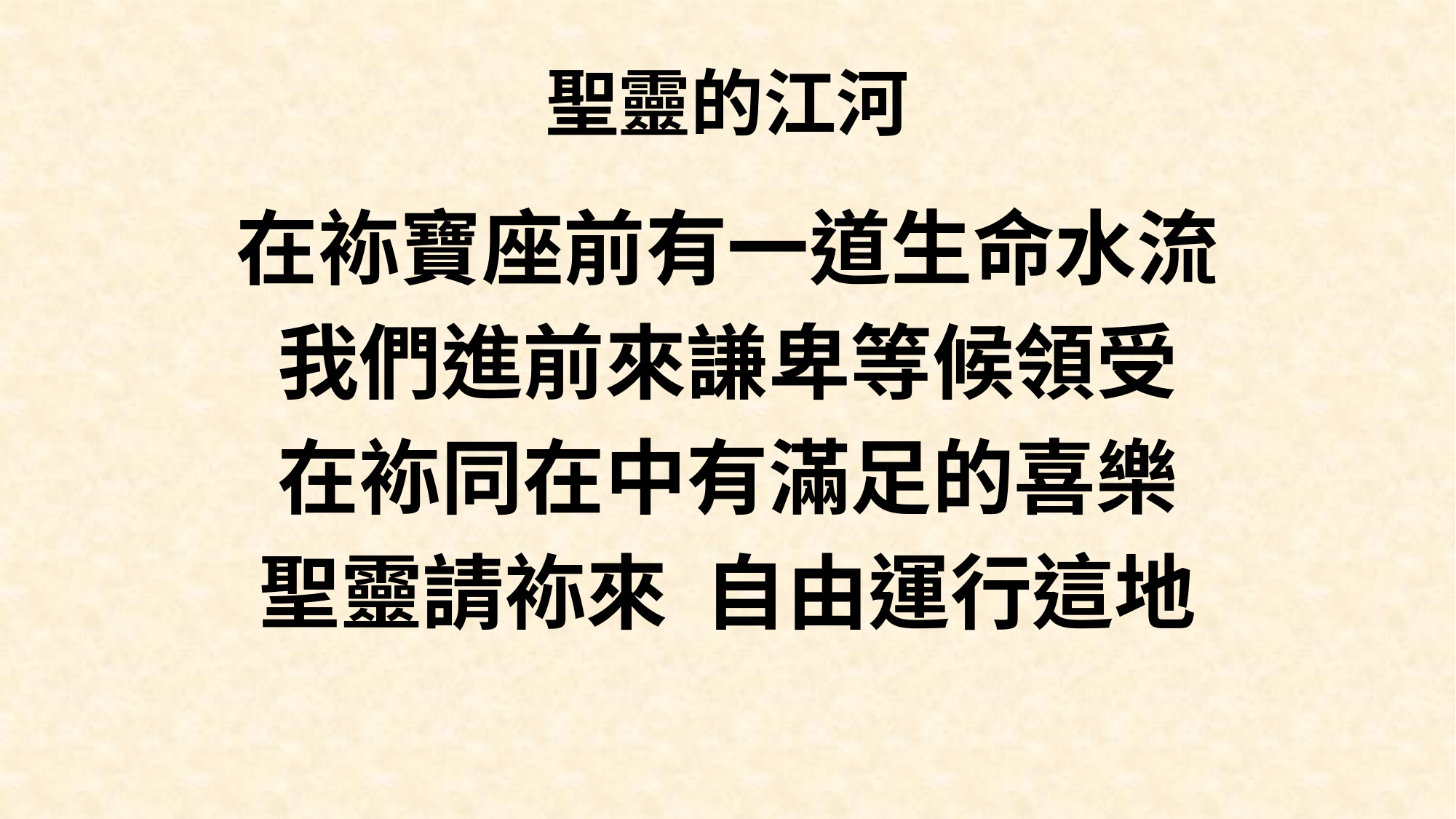

# 聖靈的江河
在袮寶座前有一道生命水流
我們進前來謙卑等候領受
在袮同在中有滿足的喜樂
聖靈請袮來  自由運行這地